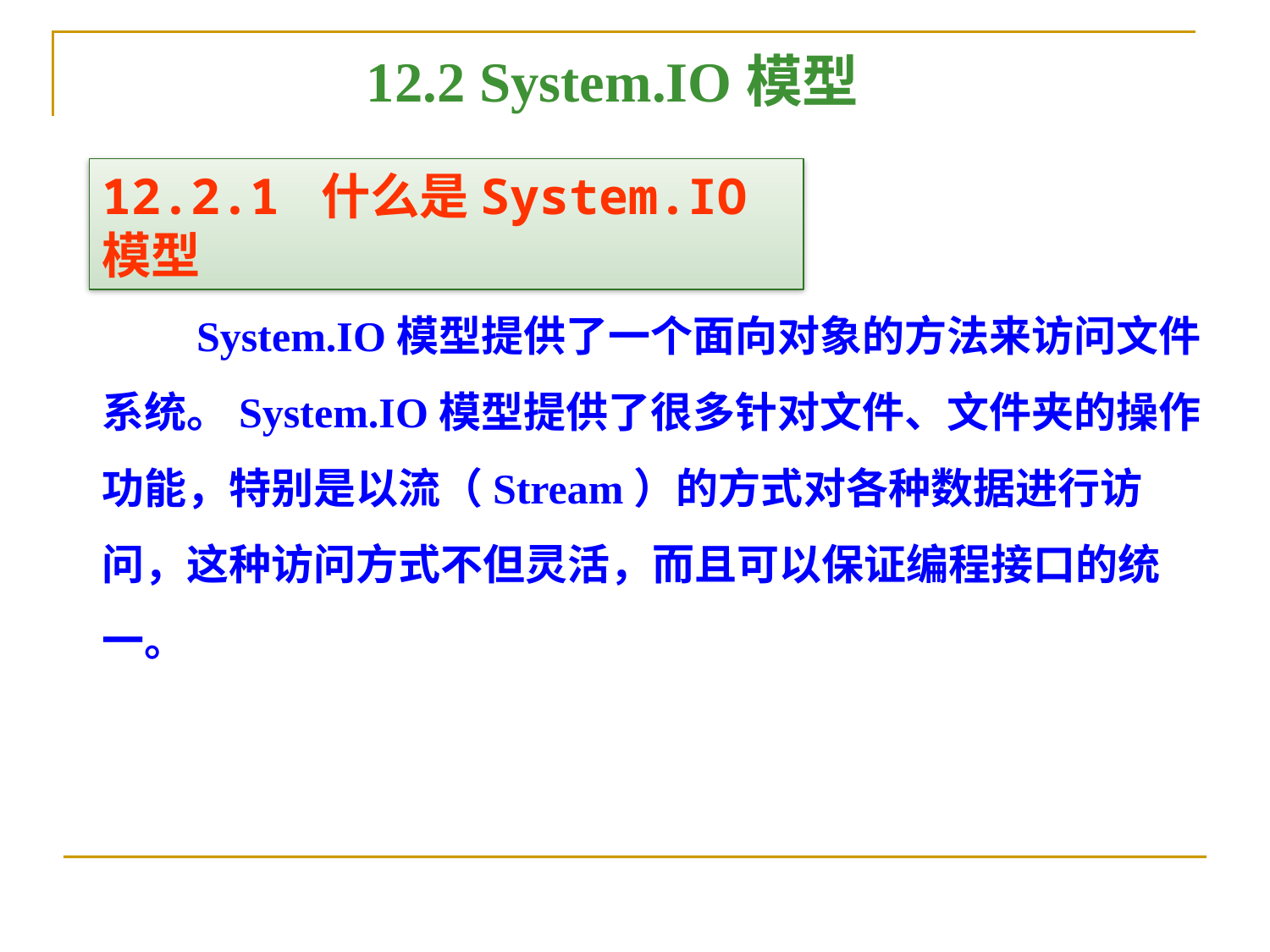

12.2 System.IO模型
12.2.1 什么是System.IO模型
　　System.IO模型提供了一个面向对象的方法来访问文件系统。System.IO模型提供了很多针对文件、文件夹的操作功能，特别是以流（Stream）的方式对各种数据进行访问，这种访问方式不但灵活，而且可以保证编程接口的统一。